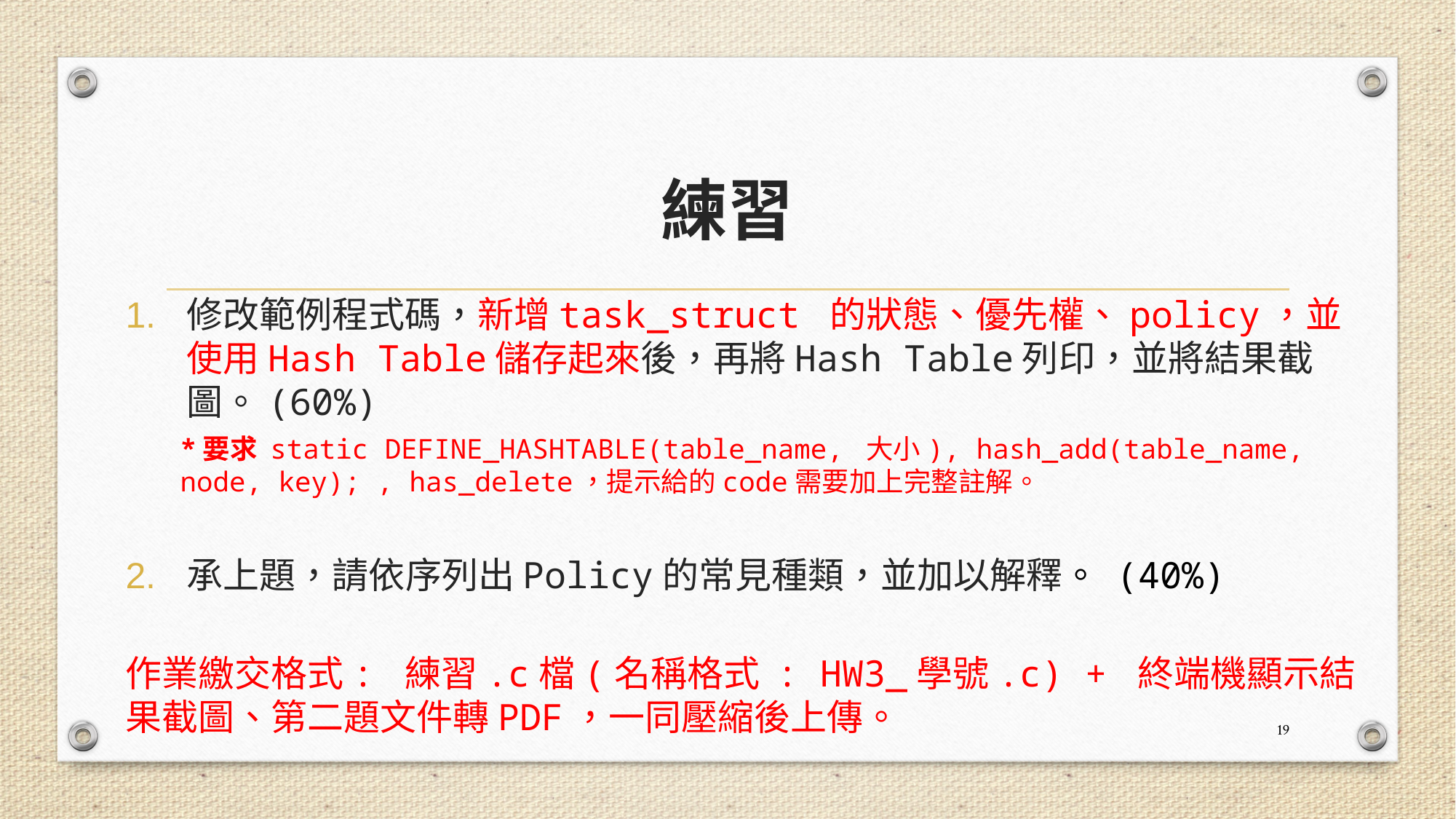

# 練習
修改範例程式碼，新增task_struct 的狀態、優先權、policy，並使用Hash Table儲存起來後，再將Hash Table列印，並將結果截圖。(60%)
*要求 static DEFINE_HASHTABLE(table_name, 大小), hash_add(table_name, node, key); , has_delete，提示給的code需要加上完整註解。

承上題，請依序列出Policy的常見種類，並加以解釋。 (40%)

作業繳交格式: 練習.c檔(名稱格式 : HW3_學號.c) + 終端機顯示結果截圖、第二題文件轉PDF，一同壓縮後上傳。

19